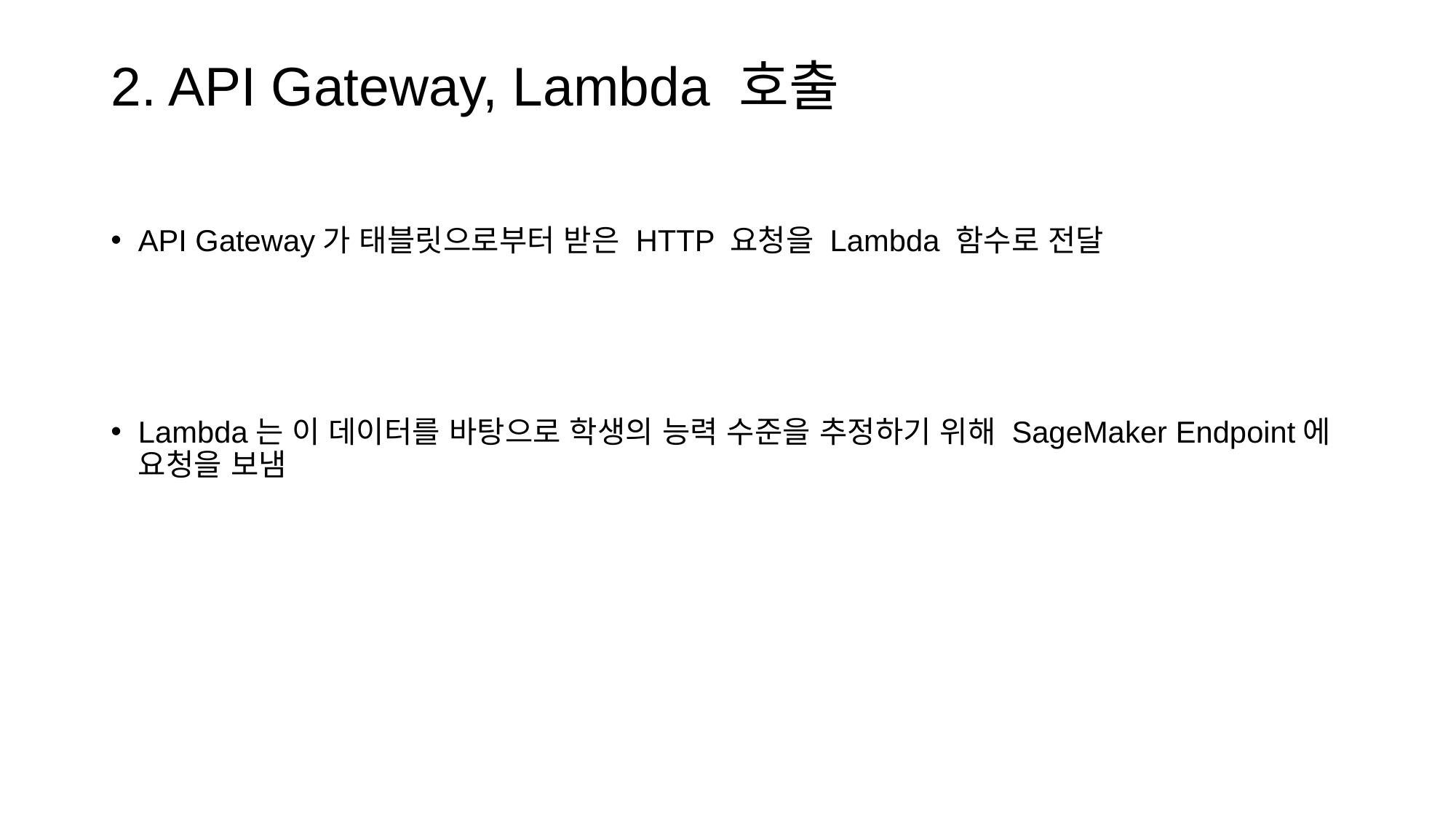

# 2. API Gateway, Lambda 호출
API Gateway가 태블릿으로부터 받은 HTTP 요청을 Lambda 함수로 전달

Lambda는 이 데이터를 바탕으로 학생의 능력 수준을 추정하기 위해 SageMaker Endpoint에 요청을 보냄